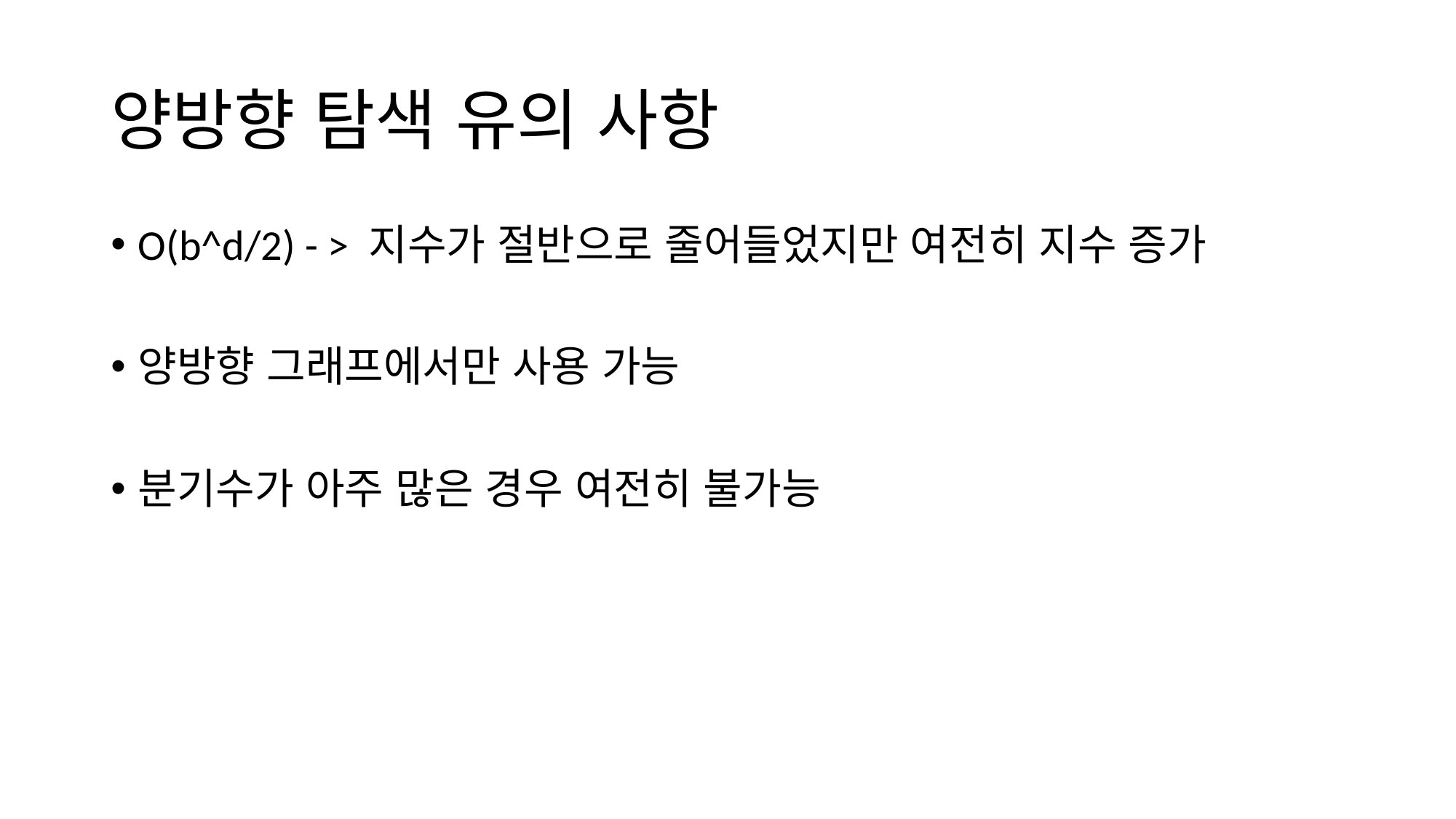

# 양방향 탐색 유의 사항
O(b^d/2) - > 지수가 절반으로 줄어들었지만 여전히 지수 증가

양방향 그래프에서만 사용 가능

분기수가 아주 많은 경우 여전히 불가능